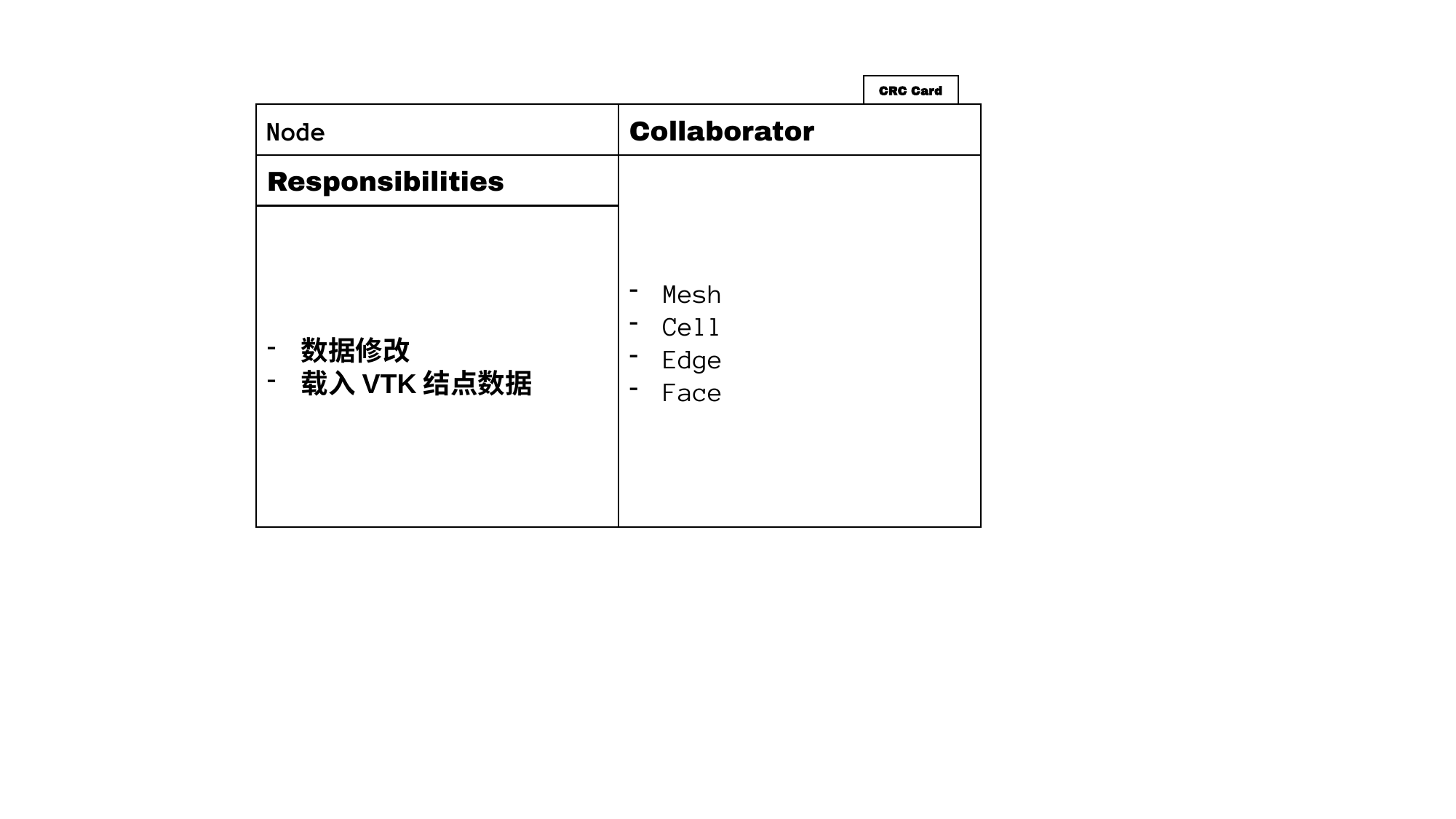

CRC Card
Node
Collaborator
Responsibilities
Mesh
Cell
Edge
Face
数据修改
载入VTK结点数据